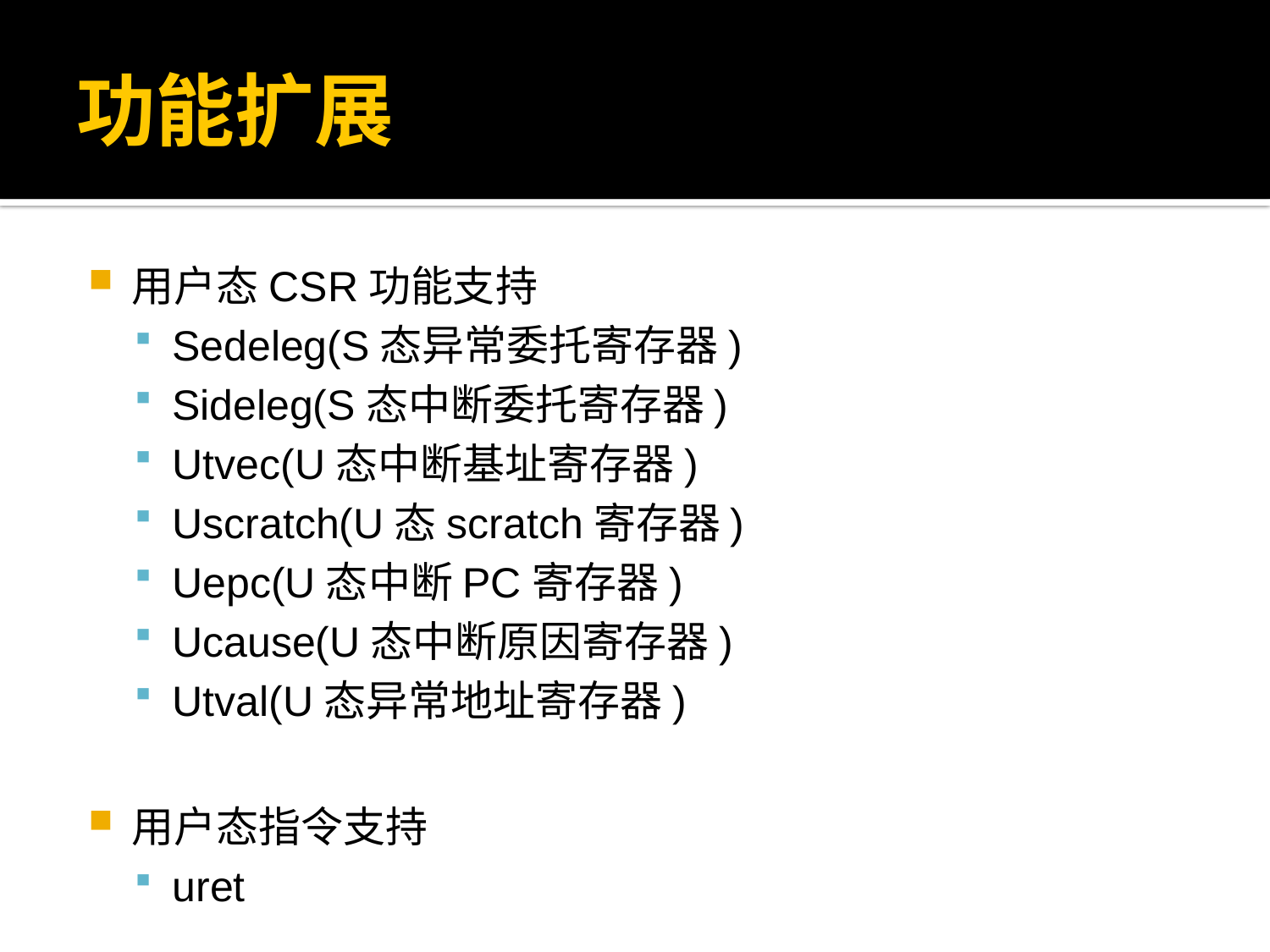

# 功能扩展
用户态CSR功能支持
Sedeleg(S态异常委托寄存器)
Sideleg(S态中断委托寄存器)
Utvec(U态中断基址寄存器)
Uscratch(U态scratch寄存器)
Uepc(U态中断PC寄存器)
Ucause(U态中断原因寄存器)
Utval(U态异常地址寄存器)

用户态指令支持
uret